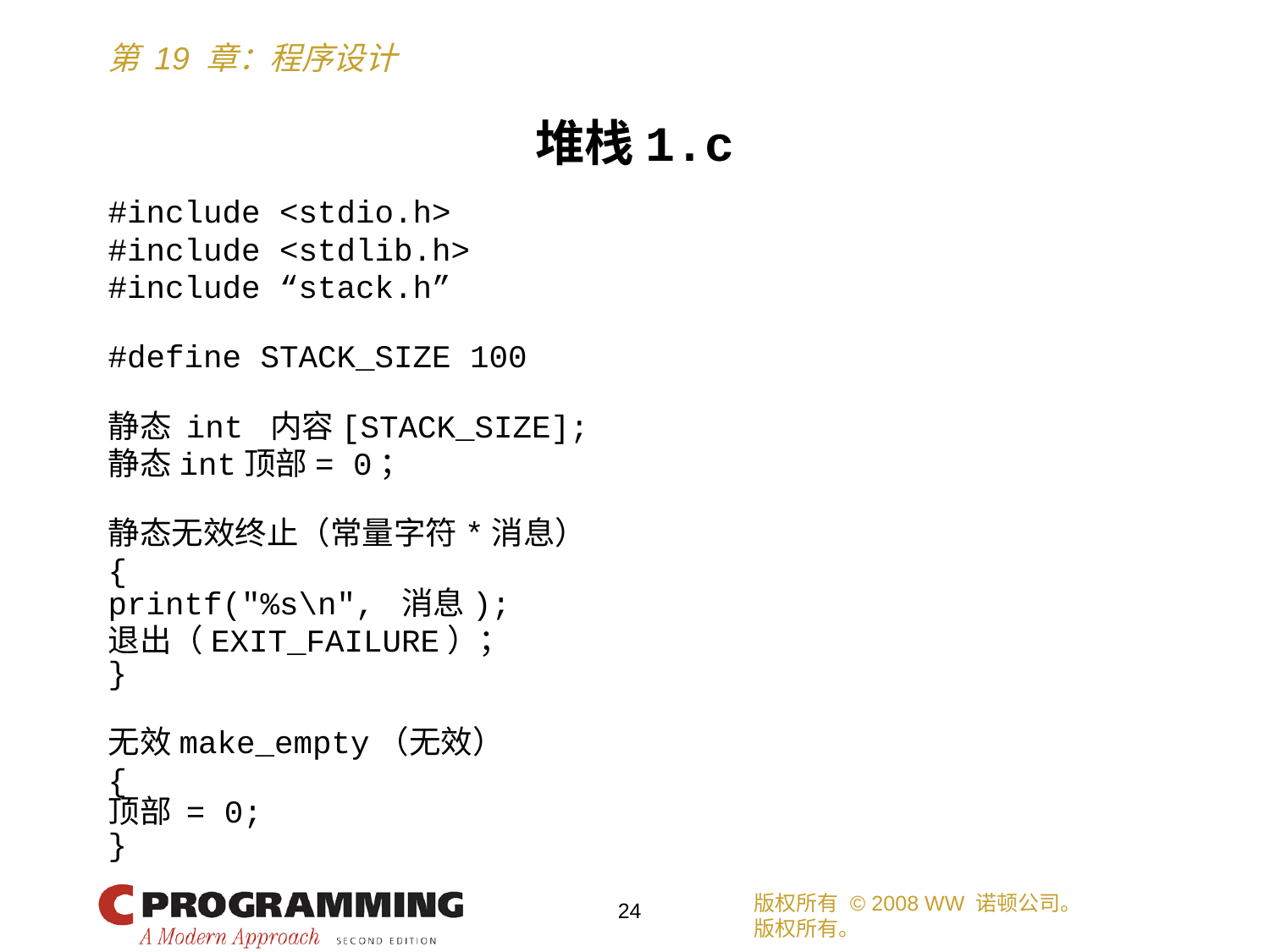

堆栈1.c

#include <stdio.h>
#include <stdlib.h>
#include “stack.h”

#define STACK_SIZE 100

静态 int 内容[STACK_SIZE];
静态int顶部= 0；

静态无效终止（常量字符*消息）
{
printf("%s\n", 消息);
退出（EXIT_FAILURE）；
}

无效make_empty（无效）
{
顶部 = 0;
}
版权所有 © 2008 WW 诺顿公司。
版权所有。
24